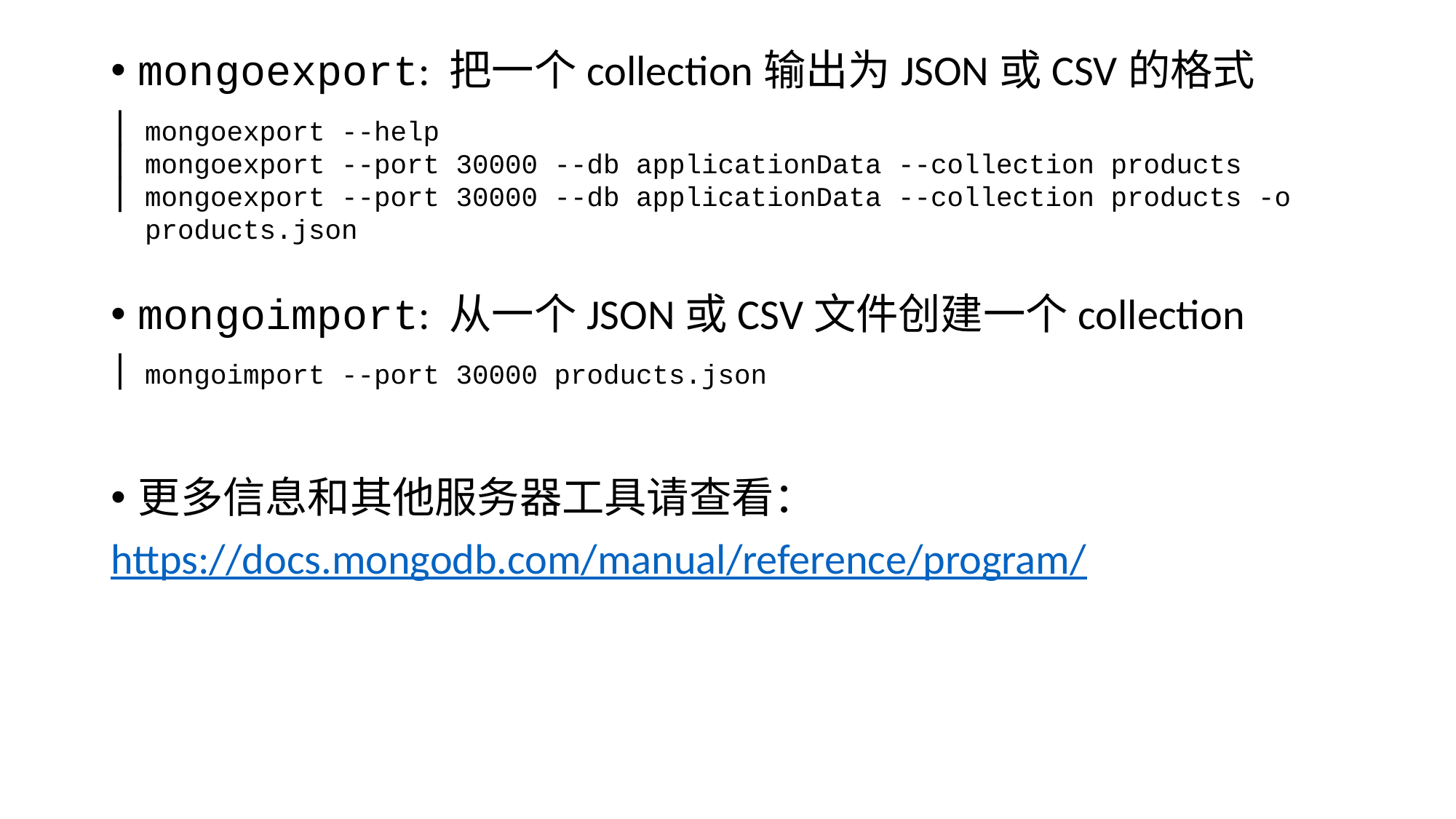

mongoexport: 把一个collection输出为JSON或CSV的格式

mongoimport: 从一个JSON或CSV文件创建一个collection

更多信息和其他服务器工具请查看：
https://docs.mongodb.com/manual/reference/program/
mongoexport --help
mongoexport --port 30000 --db applicationData --collection products
mongoexport --port 30000 --db applicationData --collection products -o products.json
mongoimport --port 30000 products.json